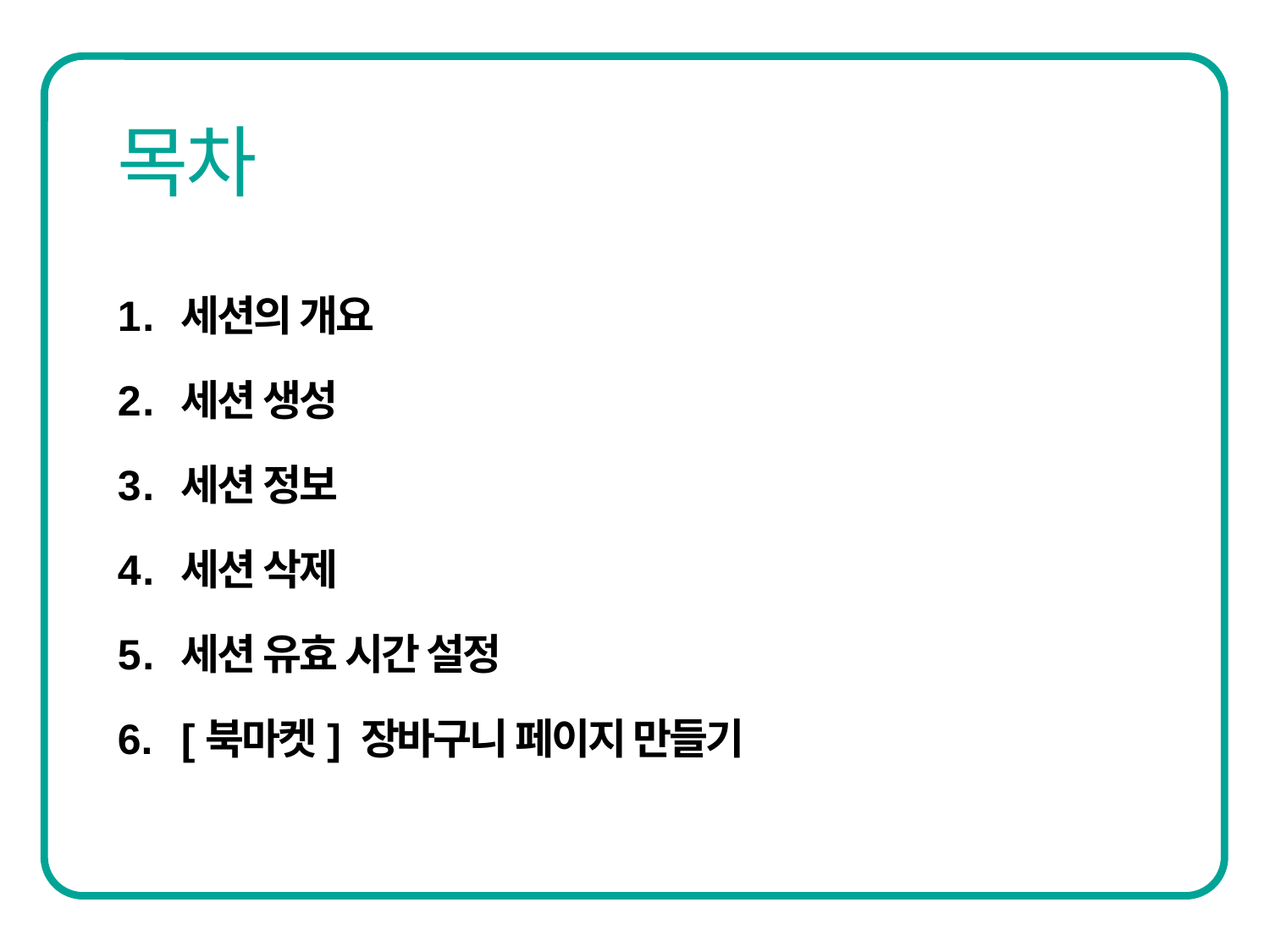

세션의 개요
세션 생성
세션 정보
세션 삭제
세션 유효 시간 설정
[북마켓] 장바구니 페이지 만들기